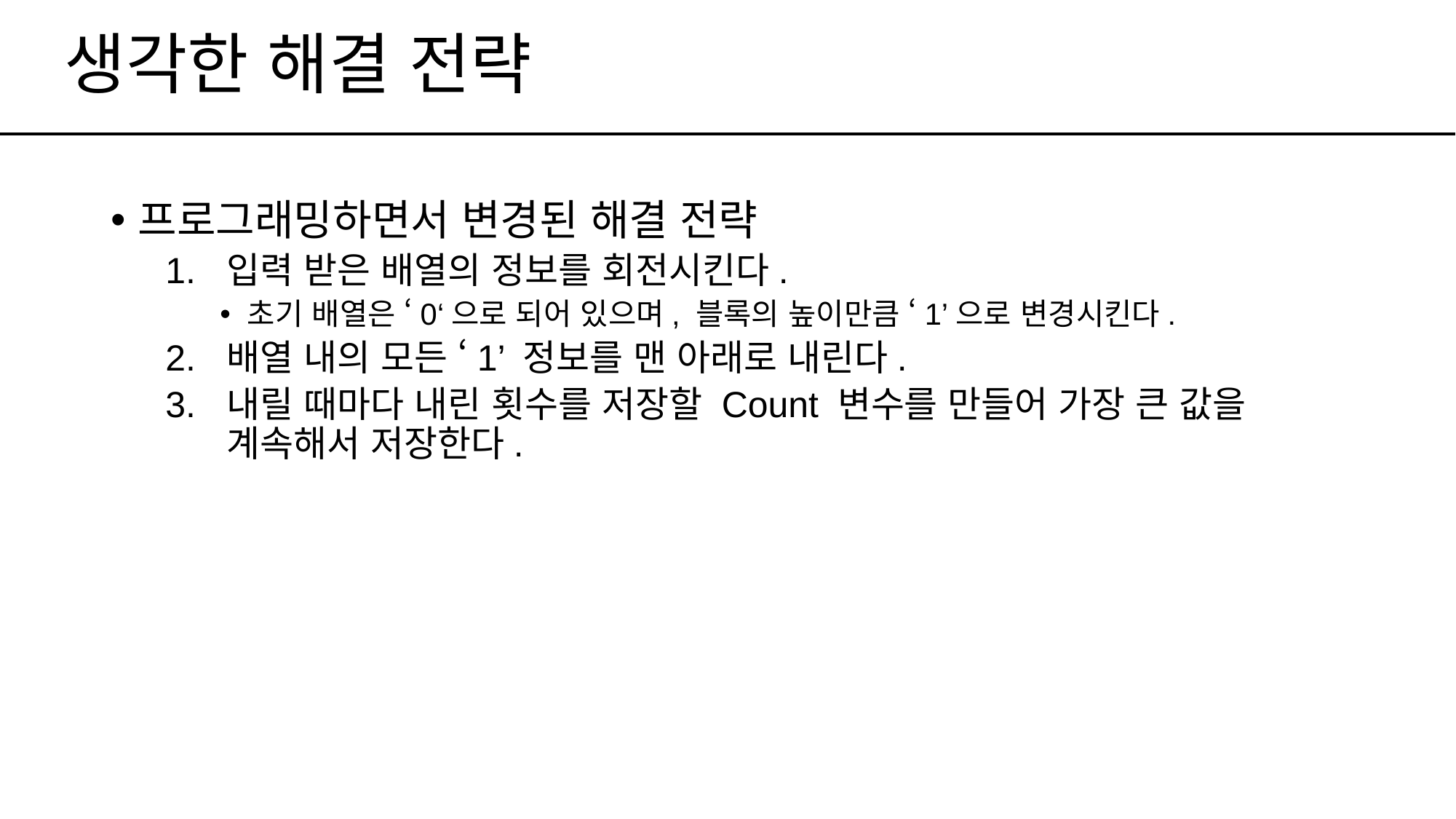

# 생각한 해결 전략
프로그래밍하면서 변경된 해결 전략
입력 받은 배열의 정보를 회전시킨다.
초기 배열은 ‘0‘으로 되어 있으며, 블록의 높이만큼 ‘1’으로 변경시킨다.
배열 내의 모든 ‘1’ 정보를 맨 아래로 내린다.
내릴 때마다 내린 횟수를 저장할 Count 변수를 만들어 가장 큰 값을 계속해서 저장한다.